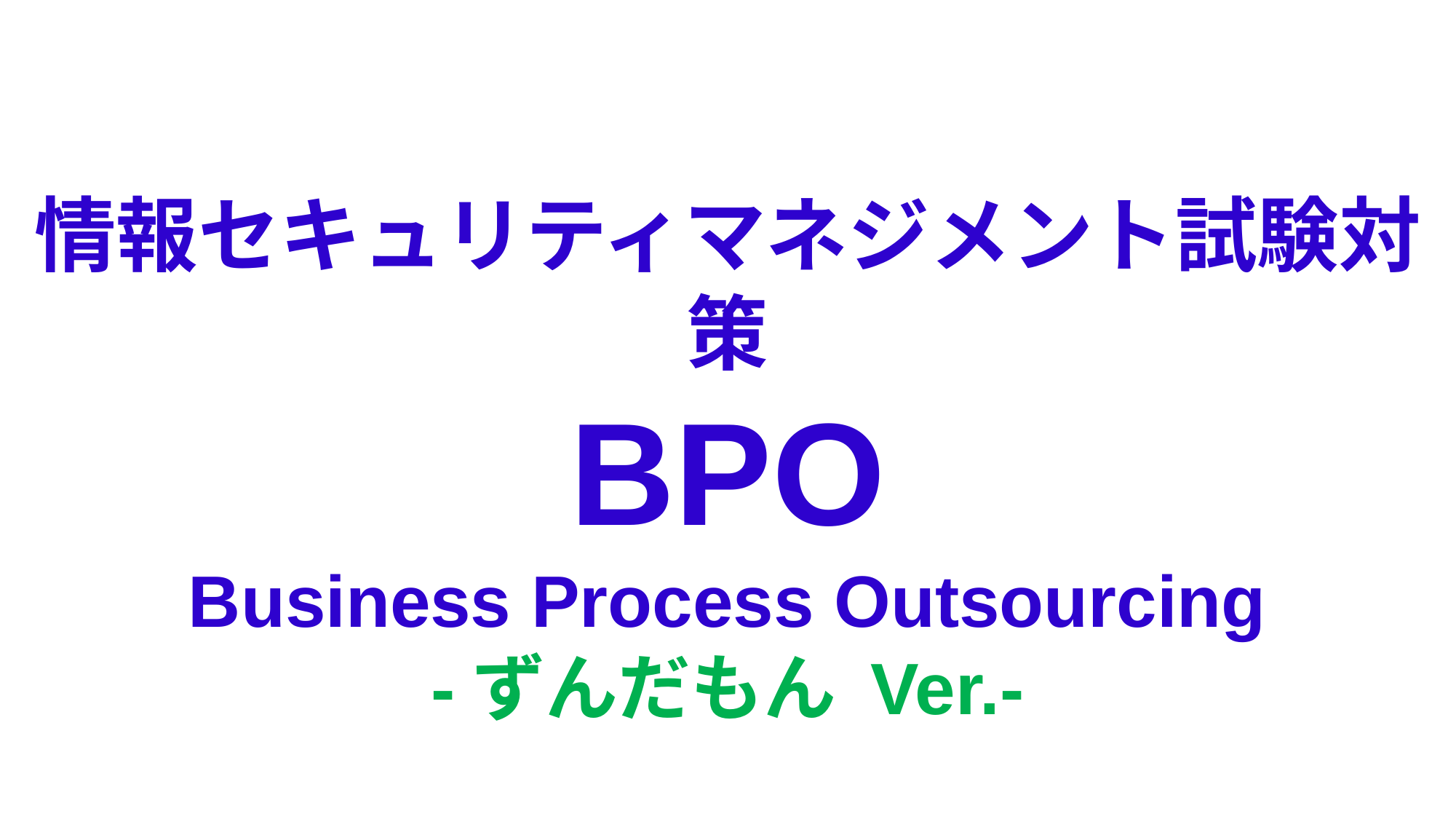

情報セキュリティマネジメント試験対策
BPO
Business Process Outsourcing
-ずんだもん Ver.-